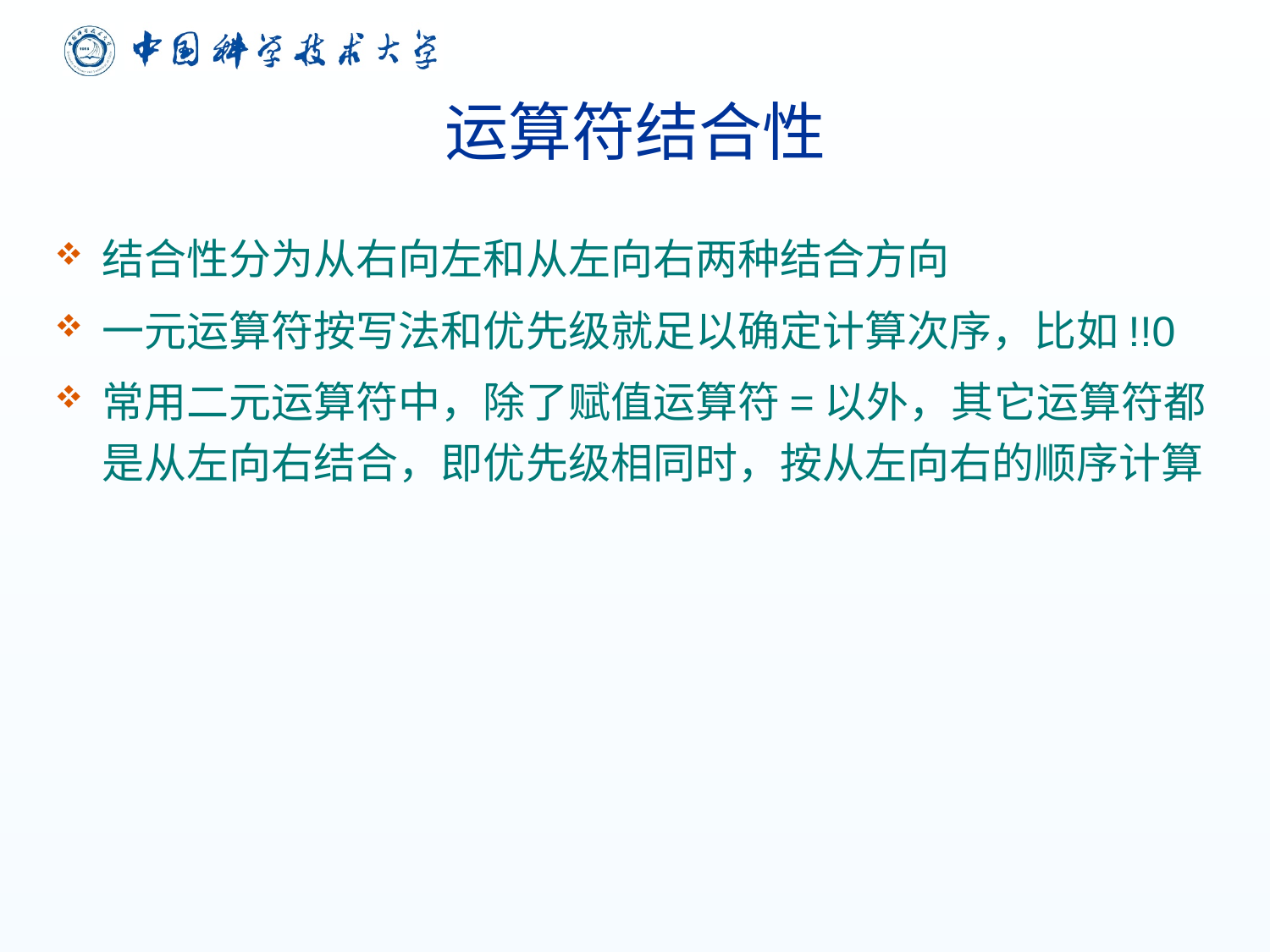

# 运算符结合性
结合性分为从右向左和从左向右两种结合方向
一元运算符按写法和优先级就足以确定计算次序，比如!!0
常用二元运算符中，除了赋值运算符=以外，其它运算符都是从左向右结合，即优先级相同时，按从左向右的顺序计算